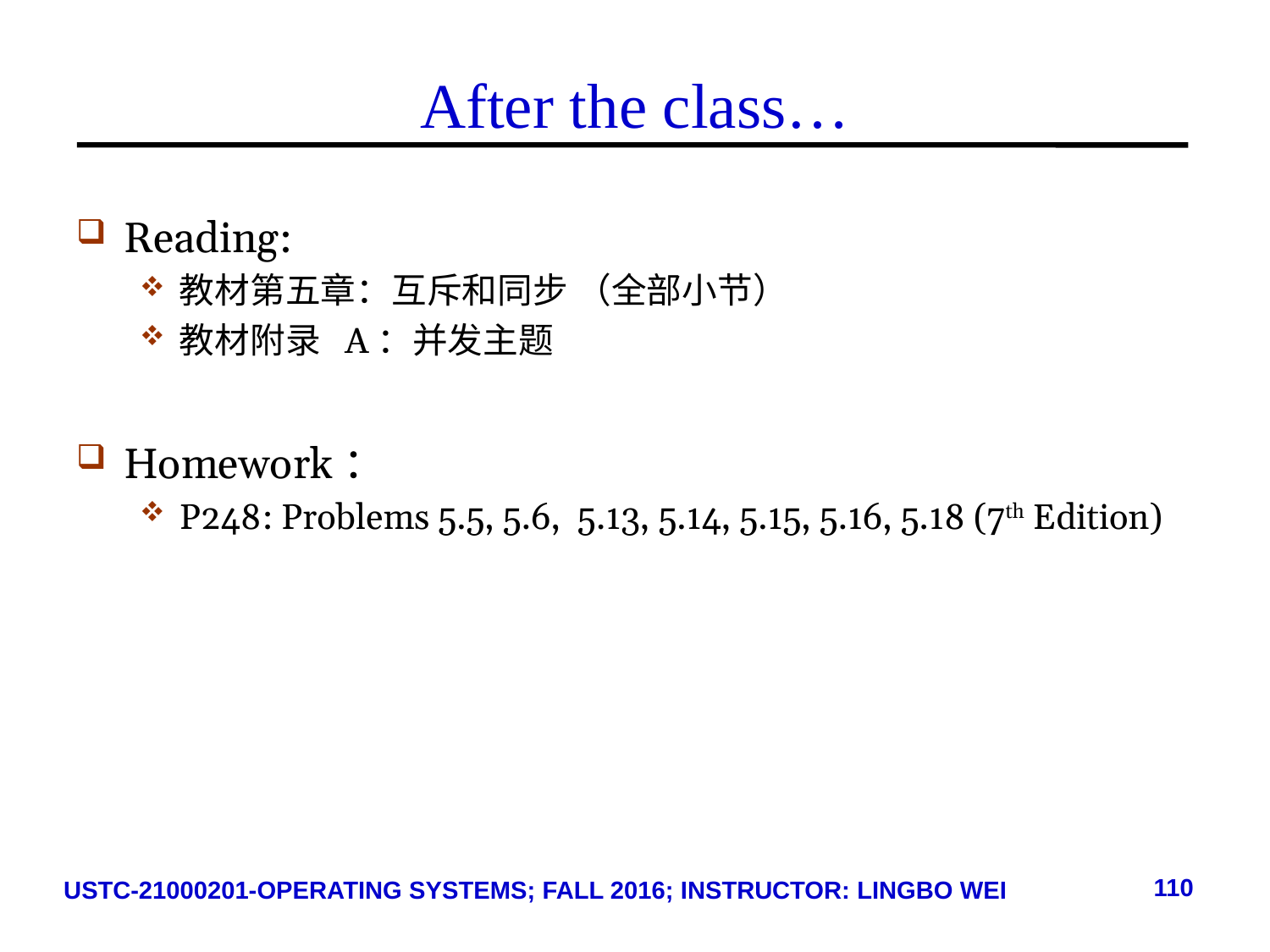

# After the class…
Reading:
教材第五章：互斥和同步 （全部小节）
教材附录  A：并发主题

Homework：
P248: Problems 5.5, 5.6,  5.13, 5.14, 5.15, 5.16, 5.18 (7th Edition)
110
USTC-21000201-OPERATING SYSTEMS; FALL 2016; INSTRUCTOR: LINGBO WEI